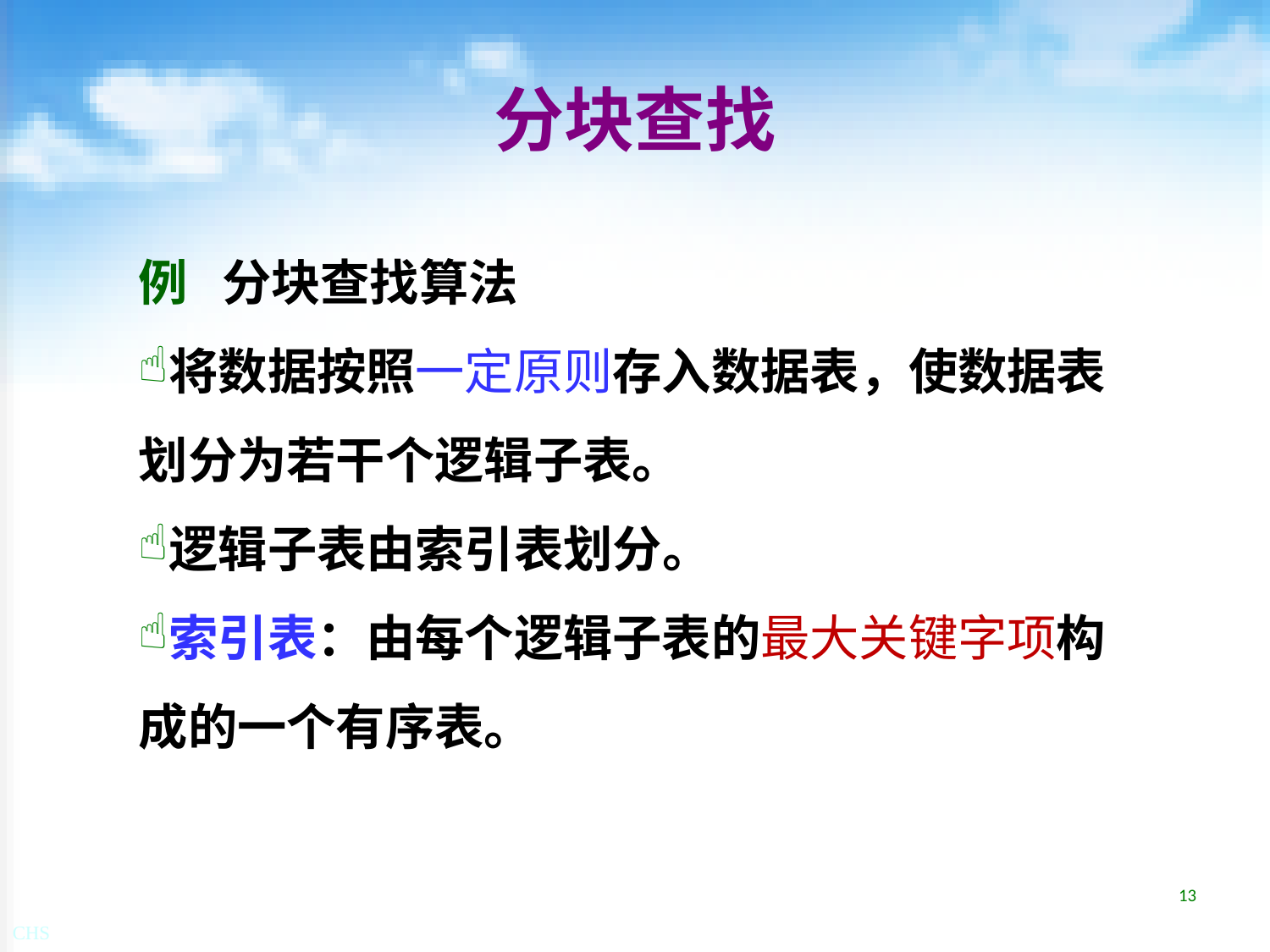

# 分块查找
例   分块查找算法
将数据按照一定原则存入数据表，使数据表划分为若干个逻辑子表。
逻辑子表由索引表划分。
索引表：由每个逻辑子表的最大关键字项构成的一个有序表。
13